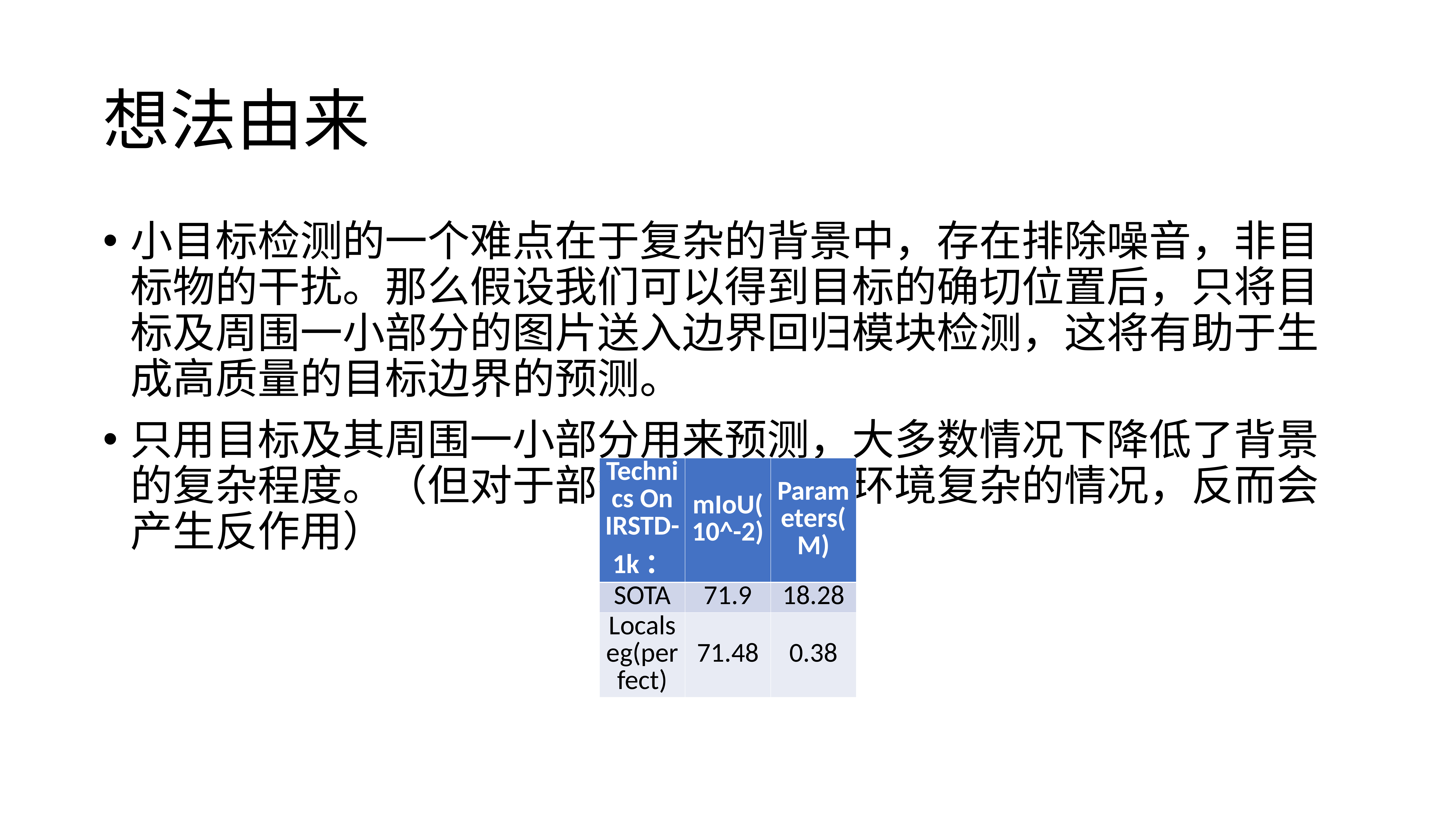

# 想法由来
小目标检测的一个难点在于复杂的背景中，存在排除噪音，非目标物的干扰。那么假设我们可以得到目标的确切位置后，只将目标及周围一小部分的图片送入边界回归模块检测，这将有助于生成高质量的目标边界的预测。
只用目标及其周围一小部分用来预测，大多数情况下降低了背景的复杂程度。（但对于部分目标物周围环境复杂的情况，反而会产生反作用）

| Technics On IRSTD-1k： | mIoU(10^-2) | Parameters(M) |
| --- | --- | --- |
| SOTA | 71.9 | 18.28 |
| Localseg(perfect) | 71.48 | 0.38 |